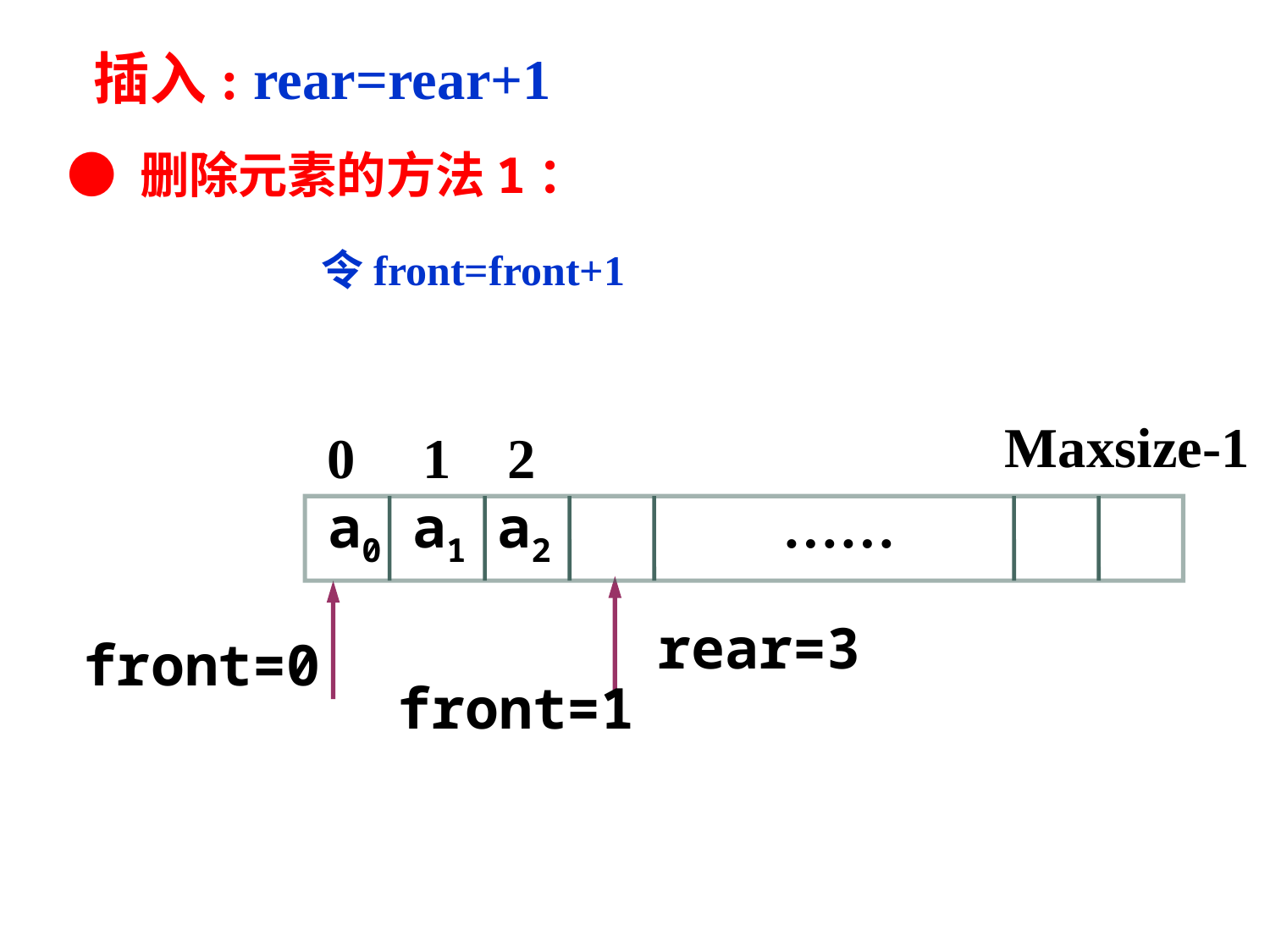

插入: rear=rear+1
● 删除元素的方法1：
		令front=front+1

Maxsize-1
0
1
2
a0
a1
a2
……

rear=3
front=0
front=1